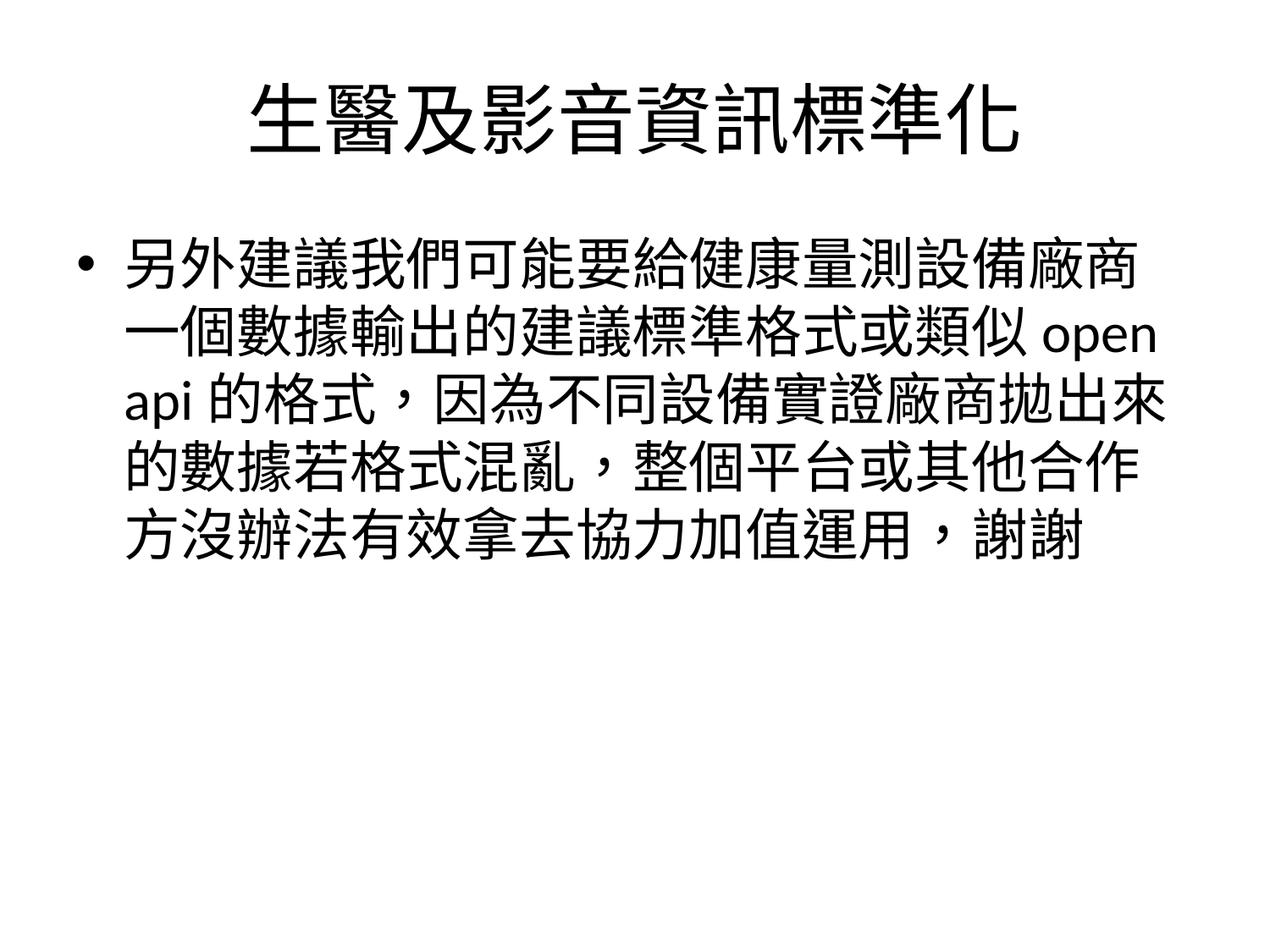

# 生醫及影音資訊標準化
另外建議我們可能要給健康量測設備廠商一個數據輸出的建議標準格式或類似open api的格式，因為不同設備實證廠商拋出來的數據若格式混亂，整個平台或其他合作方沒辦法有效拿去協力加值運用，謝謝